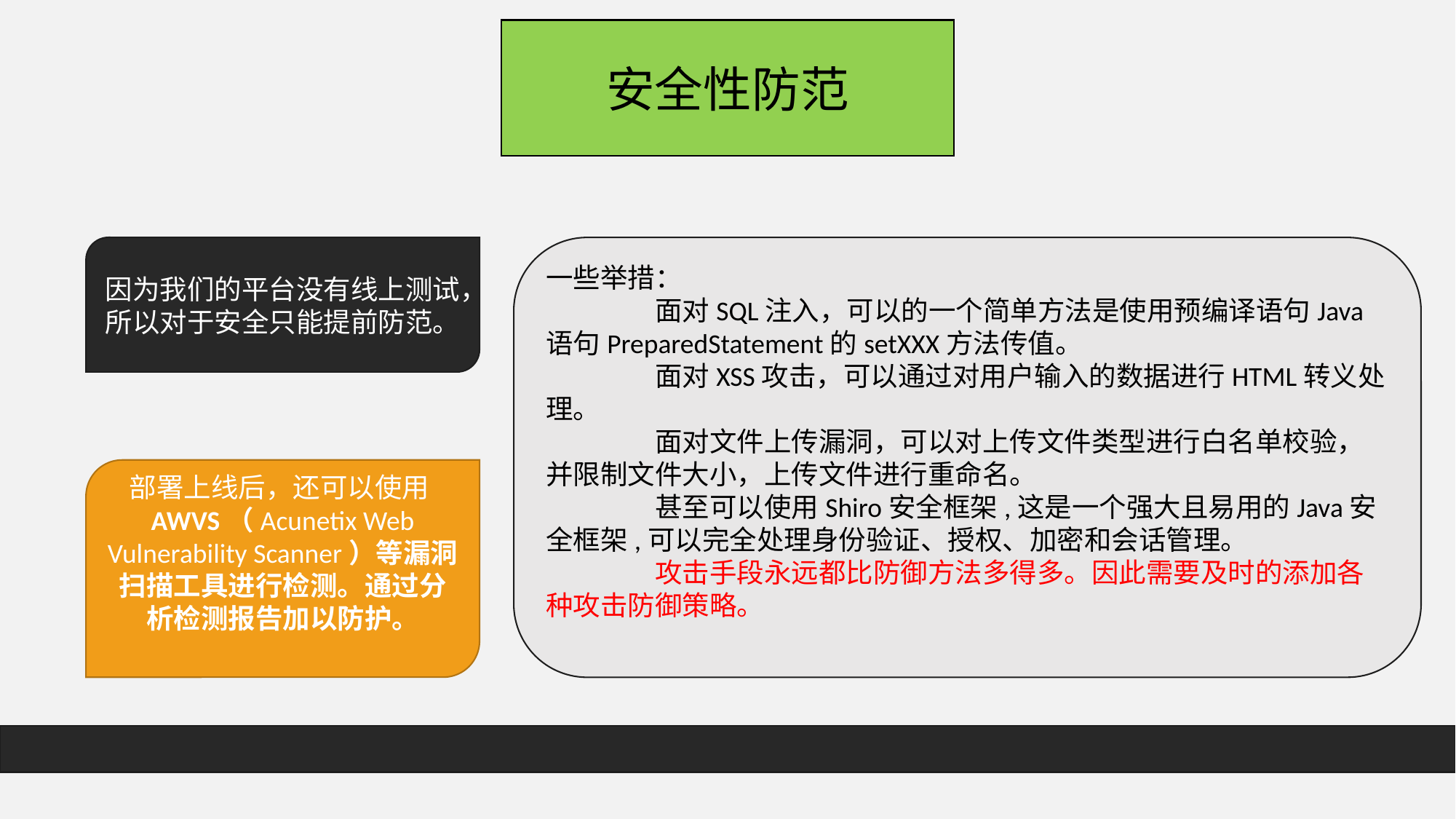

安全性防范

一些举措：
	面对SQL注入，可以的一个简单方法是使用预编译语句Java语句PreparedStatement的setXXX方法传值。
	面对XSS攻击，可以通过对用户输入的数据进行HTML转义处理。
	面对文件上传漏洞，可以对上传文件类型进行白名单校验，并限制文件大小，上传文件进行重命名。
	甚至可以使用Shiro安全框架,这是一个强大且易用的Java安全框架,可以完全处理身份验证、授权、加密和会话管理。
	攻击手段永远都比防御方法多得多。因此需要及时的添加各种攻击防御策略。

因为我们的平台没有线上测试，所以对于安全只能提前防范。
部署上线后，还可以使用AWVS（Acunetix Web Vulnerability Scanner）等漏洞扫描工具进行检测。通过分析检测报告加以防护。